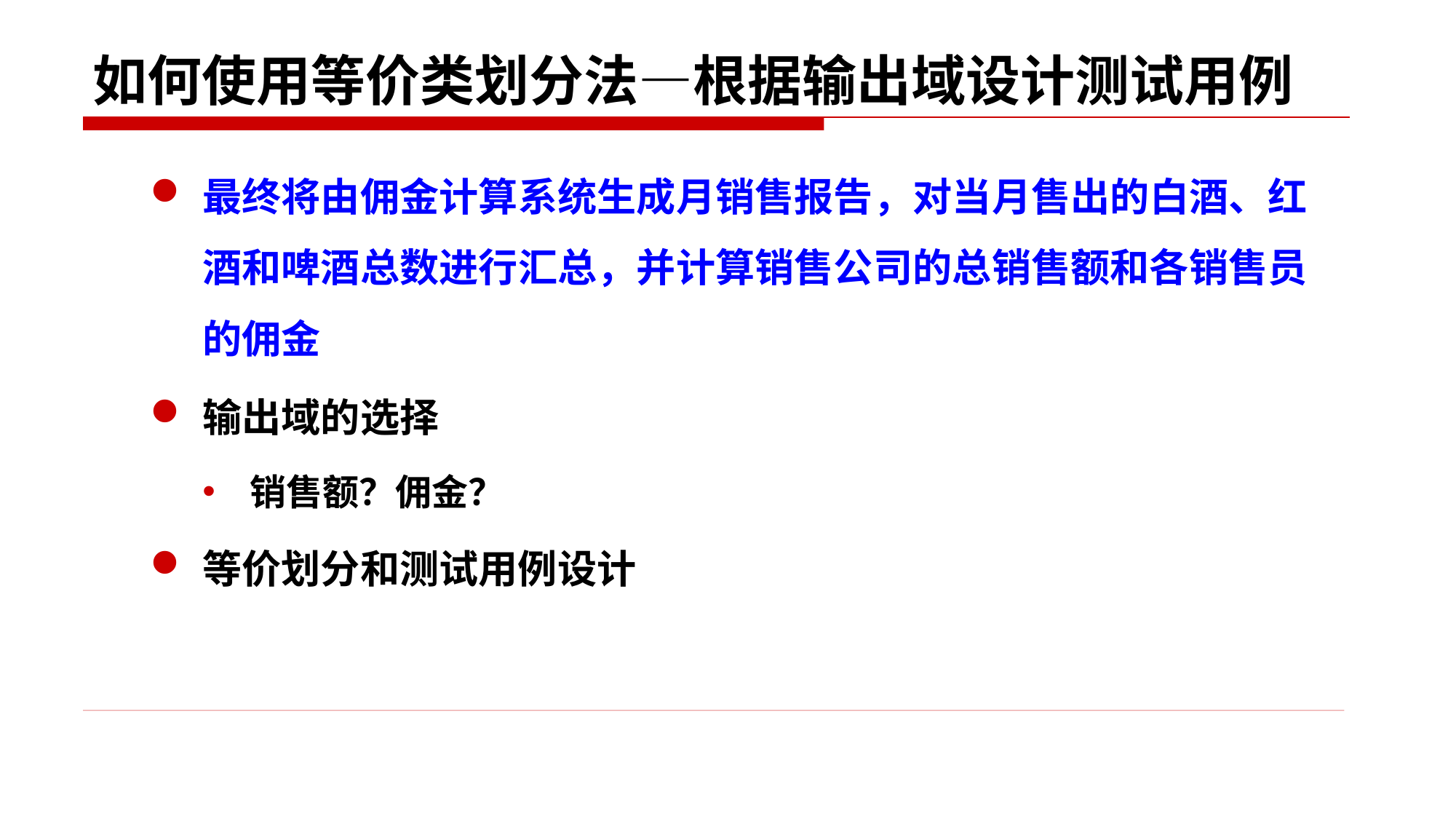

# 如何使用等价类划分法—根据输出域设计测试用例
最终将由佣金计算系统生成月销售报告，对当月售出的白酒、红酒和啤酒总数进行汇总，并计算销售公司的总销售额和各销售员的佣金
输出域的选择
销售额？佣金？
等价划分和测试用例设计